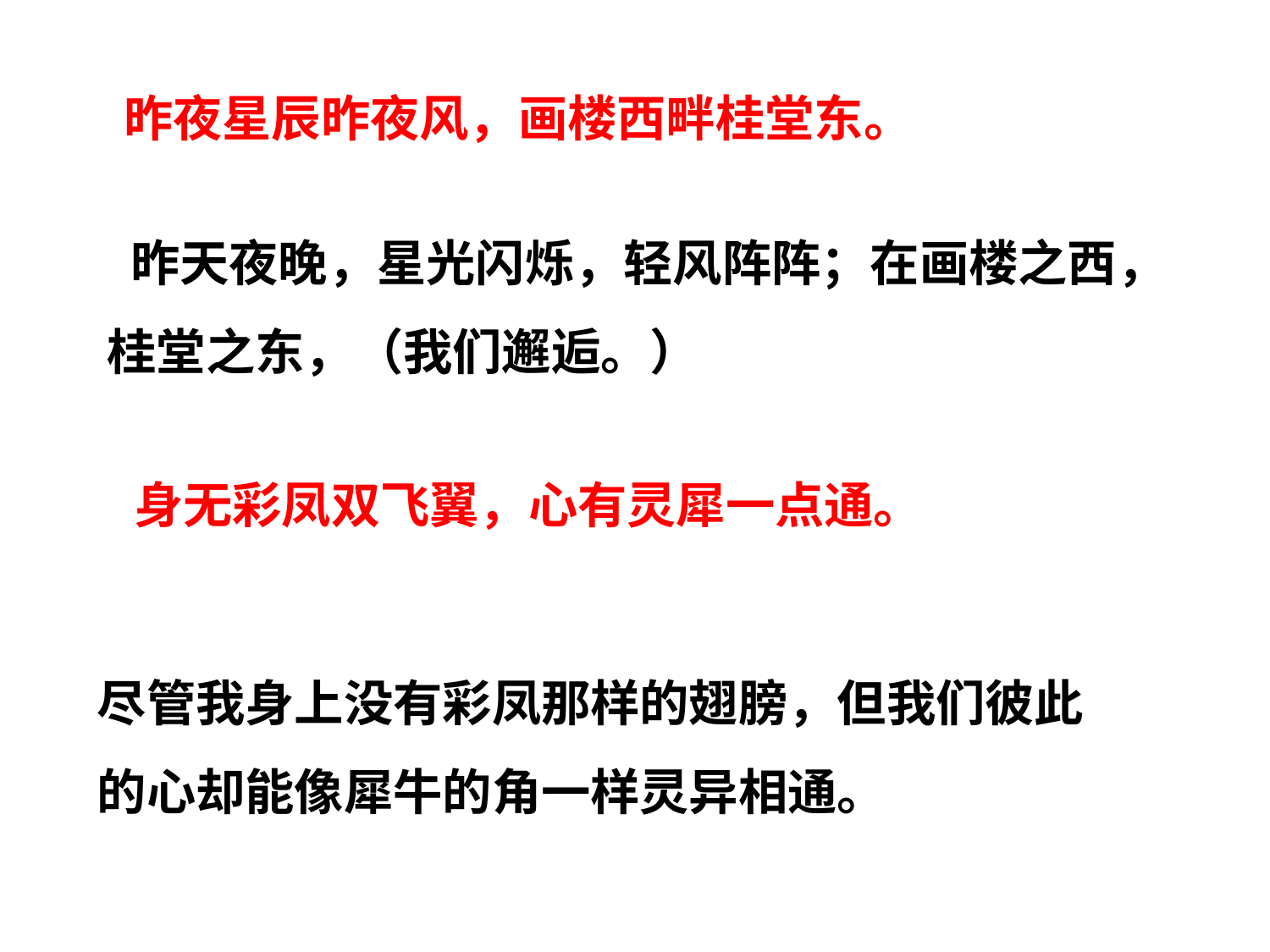

昨夜星辰昨夜风，画楼西畔桂堂东。
 昨天夜晚，星光闪烁，轻风阵阵；在画楼之西，桂堂之东，（我们邂逅。）
身无彩凤双飞翼，心有灵犀一点通。
尽管我身上没有彩凤那样的翅膀，但我们彼此的心却能像犀牛的角一样灵异相通。